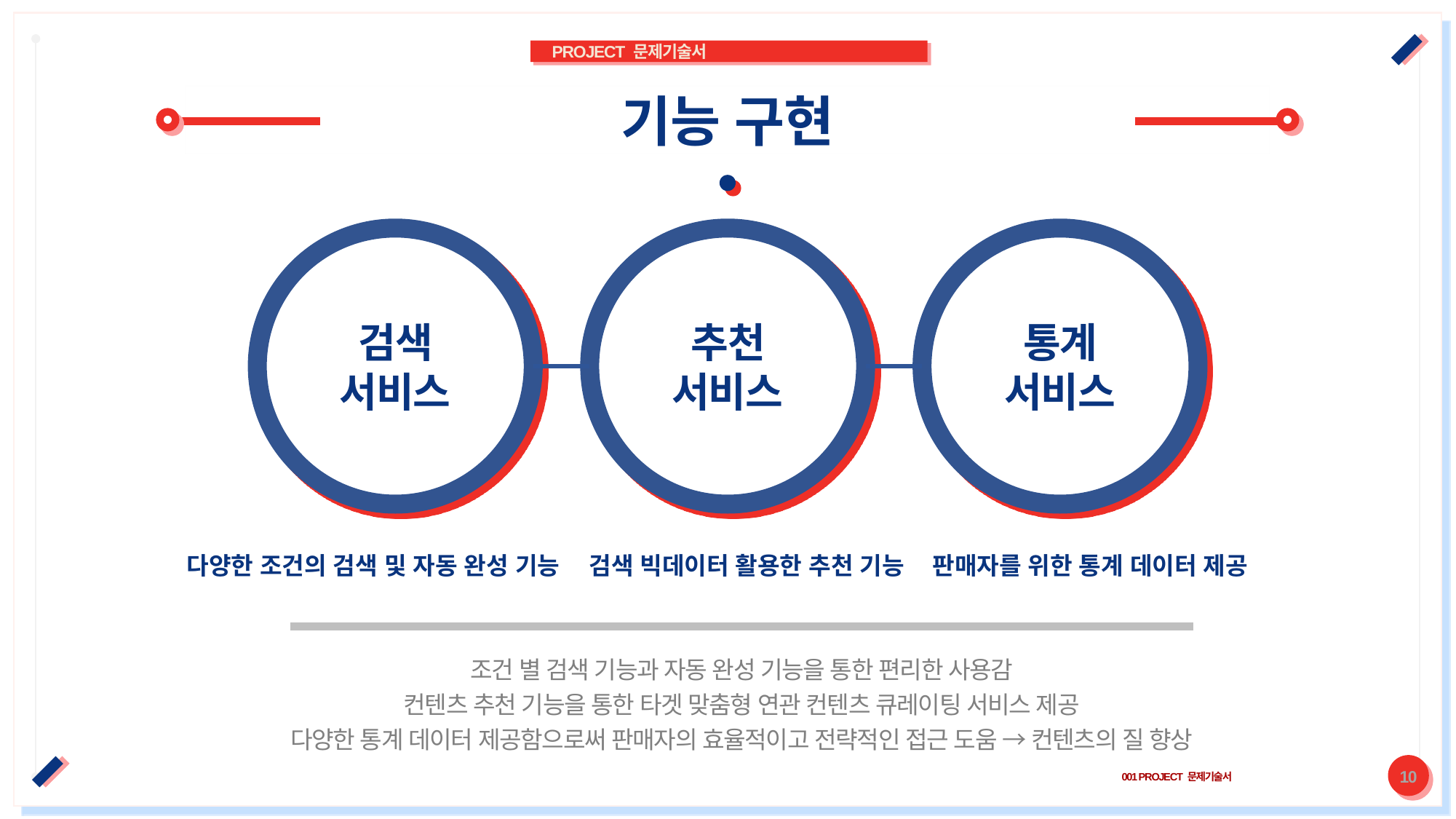

PROJECT 문제기술서
# 기능 구현

검색 서비스
추천 서비스
통계 서비스
다양한 조건의 검색 및 자동 완성 기능
검색 빅데이터 활용한 추천 기능
판매자를 위한 통계 데이터 제공
조건 별 검색 기능과 자동 완성 기능을 통한 편리한 사용감
컨텐츠 추천 기능을 통한 타겟 맞춤형 연관 컨텐츠 큐레이팅 서비스 제공
다양한 통계 데이터 제공함으로써 판매자의 효율적이고 전략적인 접근 도움 → 컨텐츠의 질 향상

001 PROJECT 문제기술서
10